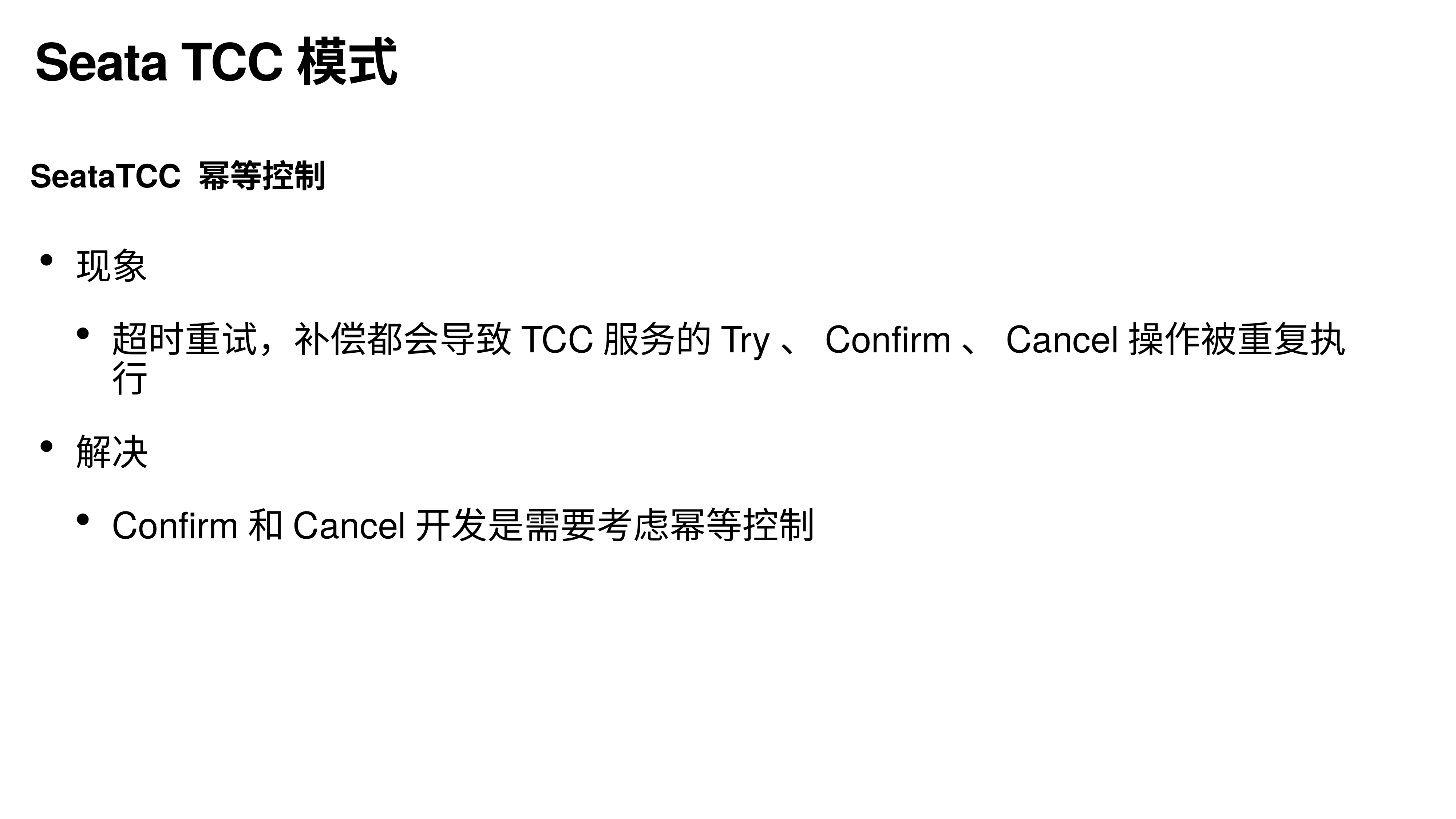

# Seata TCC模式
SeataTCC 幂等控制
现象
超时重试，补偿都会导致TCC服务的Try、Confirm、Cancel操作被重复执行
解决
Confirm和Cancel开发是需要考虑幂等控制